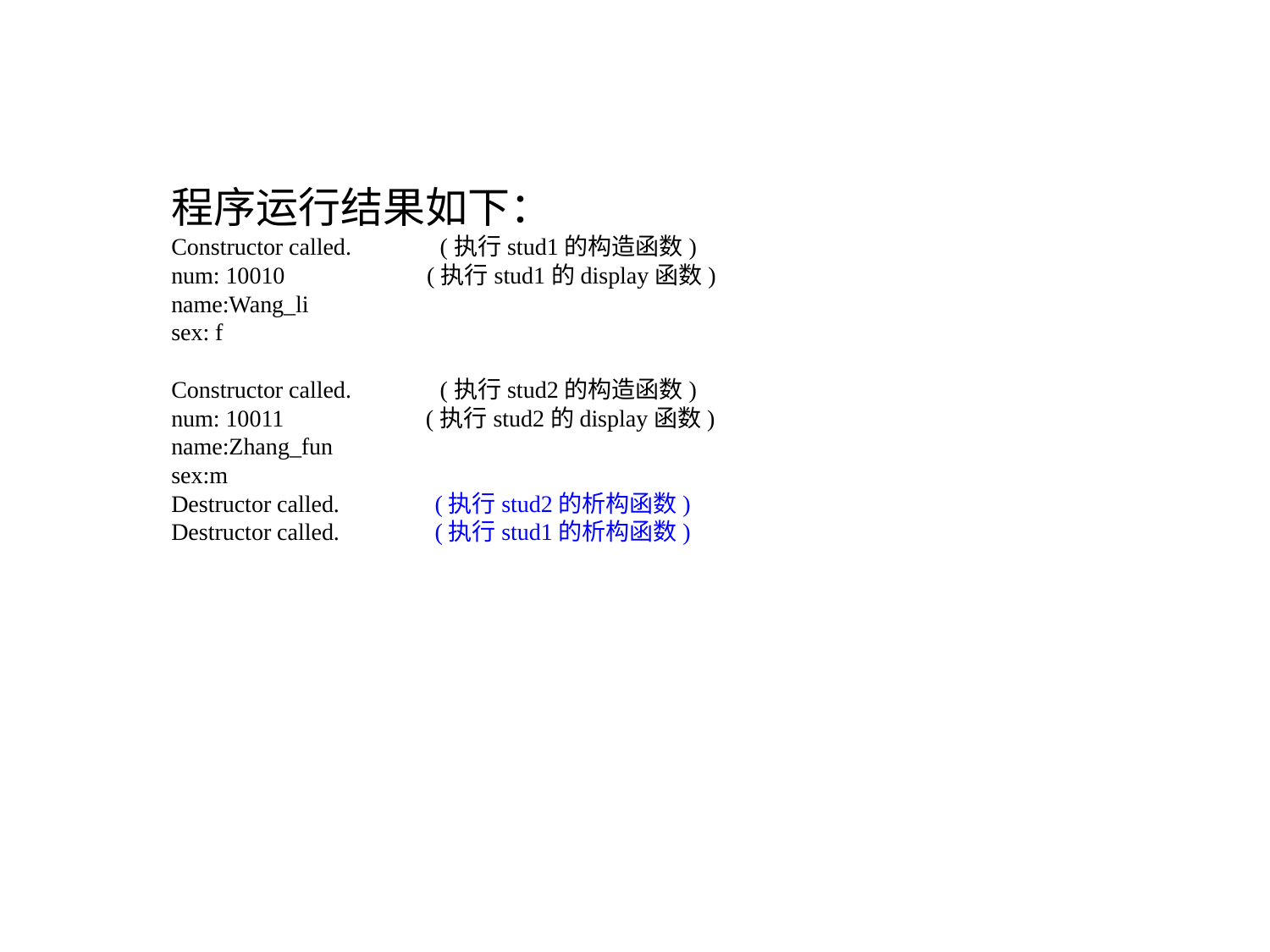

程序运行结果如下：
Constructor called.               (执行stud1的构造函数)
num: 10010                        (执行stud1的display函数)
name:Wang_li
sex: f

Constructor called.               (执行stud2的构造函数)
num: 10011                        (执行stud2的display函数)
name:Zhang_fun
sex:m
Destructor called.                (执行stud2的析构函数)
Destructor called.                (执行stud1的析构函数)